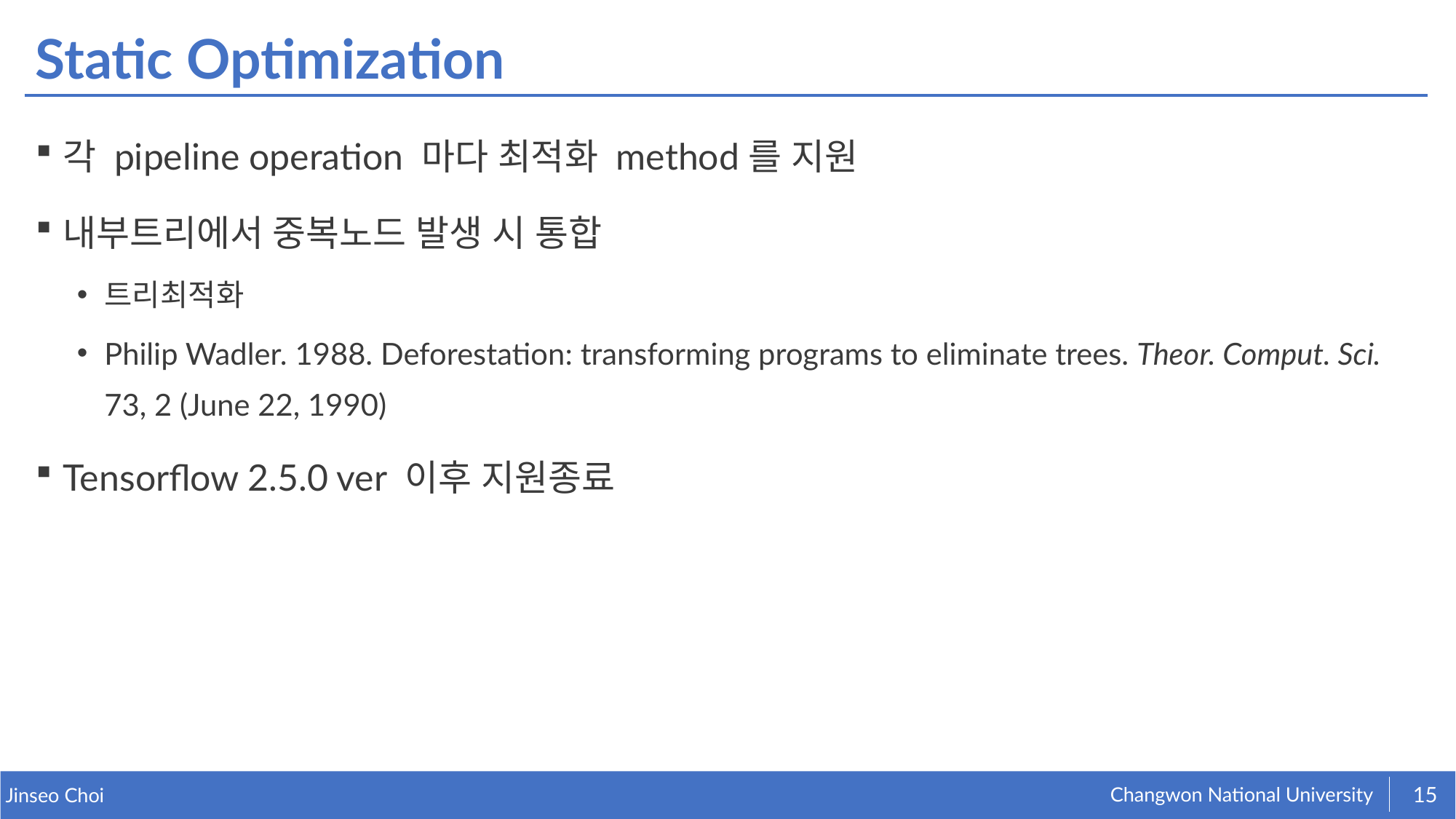

# Static Optimization
각 pipeline operation 마다 최적화 method를 지원
내부트리에서 중복노드 발생 시 통합
트리최적화
Philip Wadler. 1988. Deforestation: transforming programs to eliminate trees. Theor. Comput. Sci. 73, 2 (June 22, 1990)
Tensorflow 2.5.0 ver 이후 지원종료

15